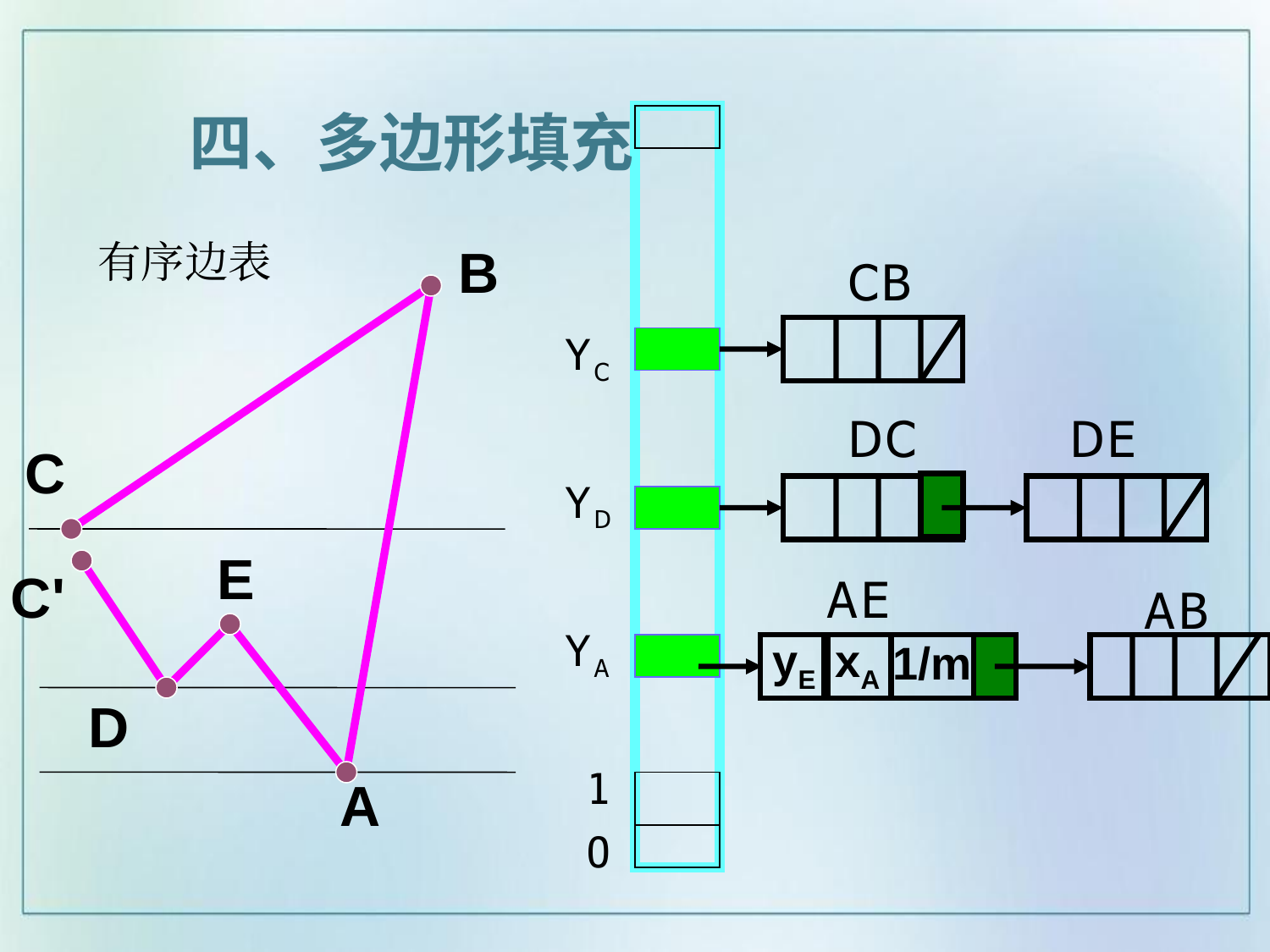

四、多边形填充

CB

YC

DC
DE

YD

AE
AB
YA

yE
xA
1/m

1

0

# 有序边表
B
C

E
C'
D

A